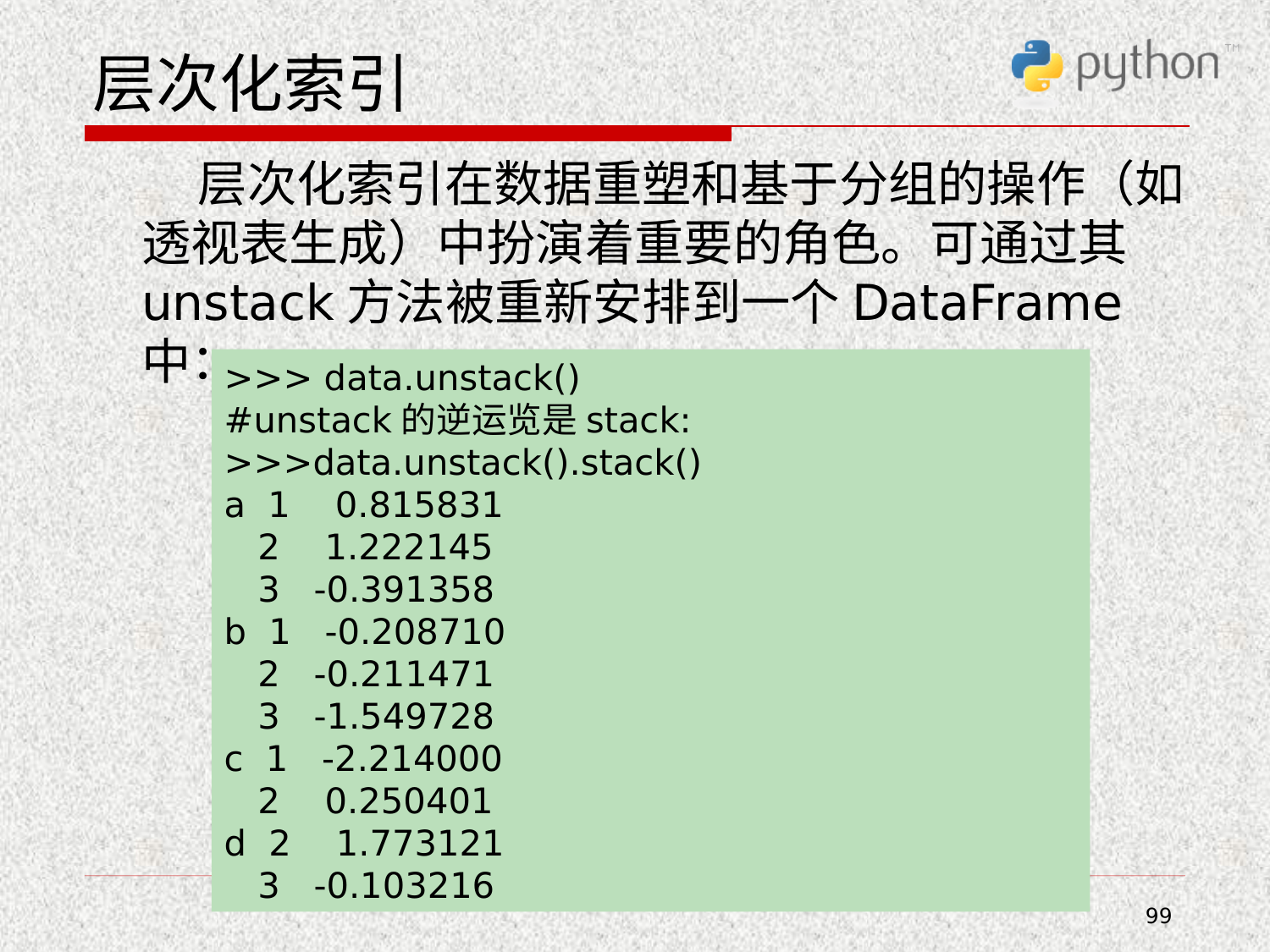

# 层次化索引
          层次化索引在数据重塑和基于分组的操作（如透视表生成）中扮演着重要的角色。可通过其unstack方法被重新安排到一个DataFrame中：
>>> data.unstack()
#unstack的逆运览是stack:
>>>data.unstack().stack()
a  1    0.815831
   2    1.222145
   3   -0.391358
b  1   -0.208710
   2   -0.211471
   3   -1.549728
c  1   -2.214000
   2    0.250401
d  2    1.773121
   3   -0.103216
99